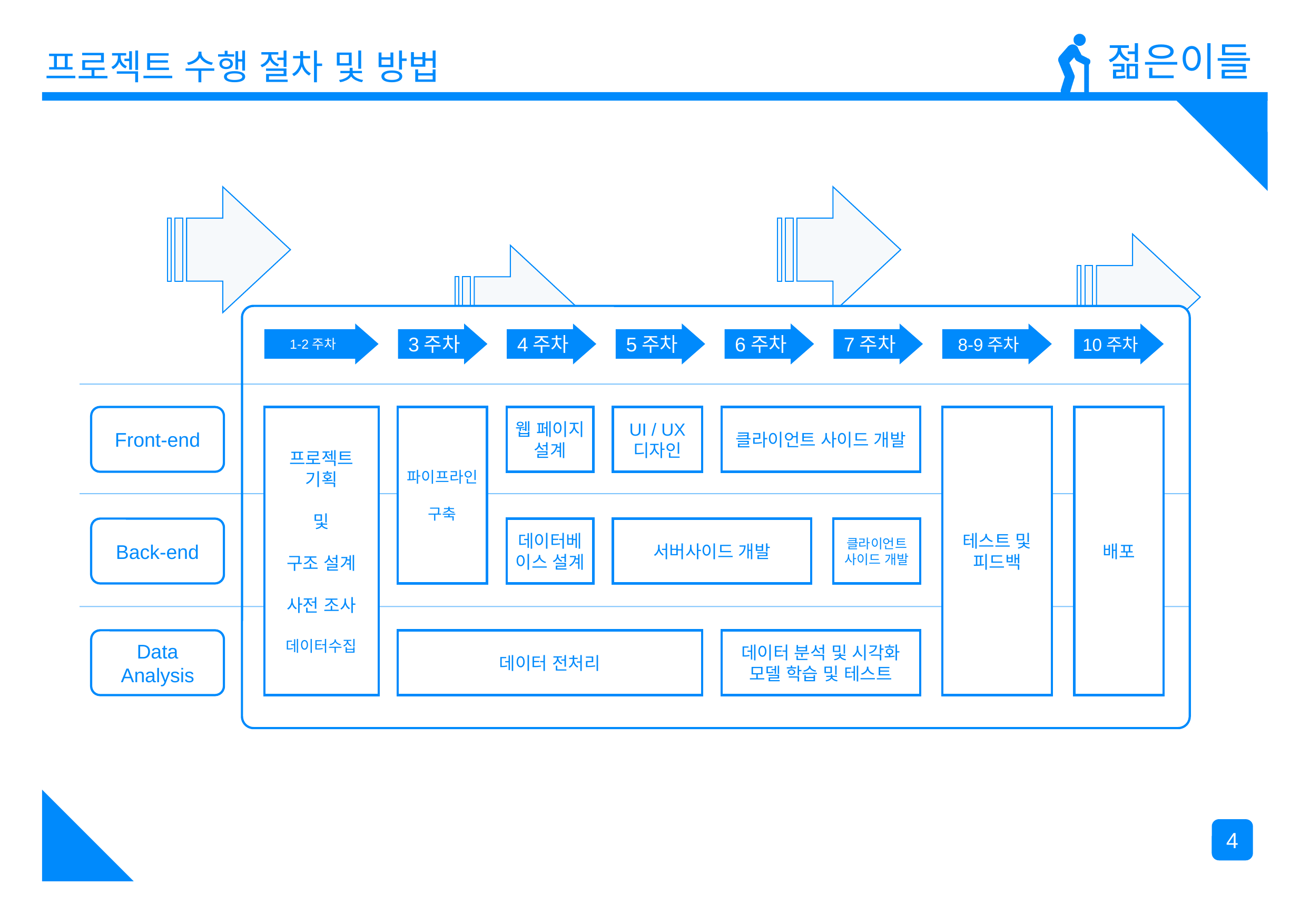

프로젝트 수행 절차 및 방법

1-2주차
3주차
4주차
5주차
6주차
7주차
8-9주차
10주차
웹 페이지
설계
UI / UX 디자인
클라이언트 사이드 개발
Front-end
프로젝트
기획

및

구조 설계

사전 조사

데이터수집
파이프라인

구축
테스트 및 피드백
배포
Back-end
데이터베이스 설계
서버사이드 개발
클라이언트
사이드 개발
Data
Analysis
데이터 전처리
데이터 분석 및 시각화
모델 학습 및 테스트
4